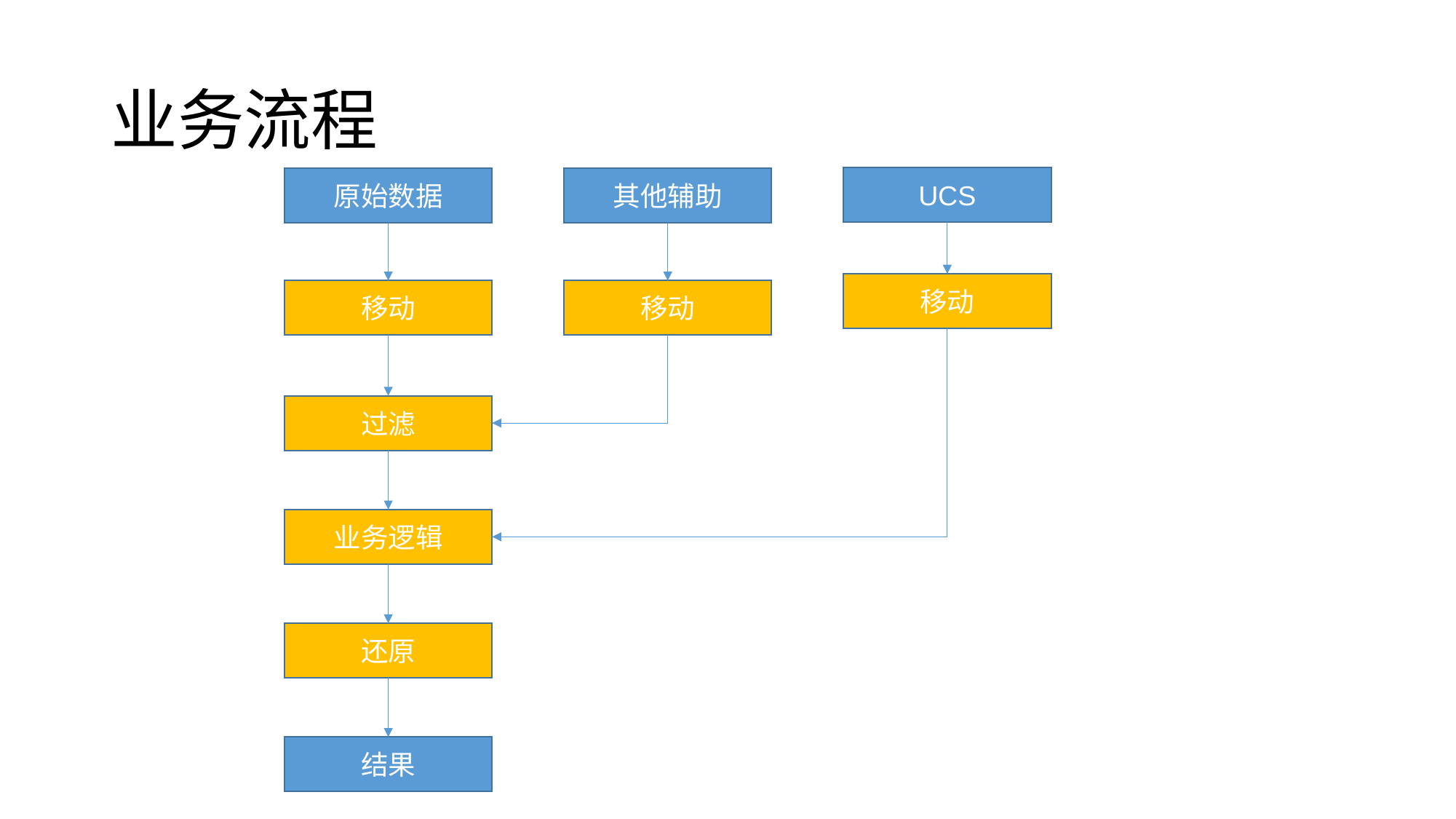

# 业务流程
UCS
原始数据
其他辅助
移动
移动
移动
过滤
业务逻辑
还原
结果